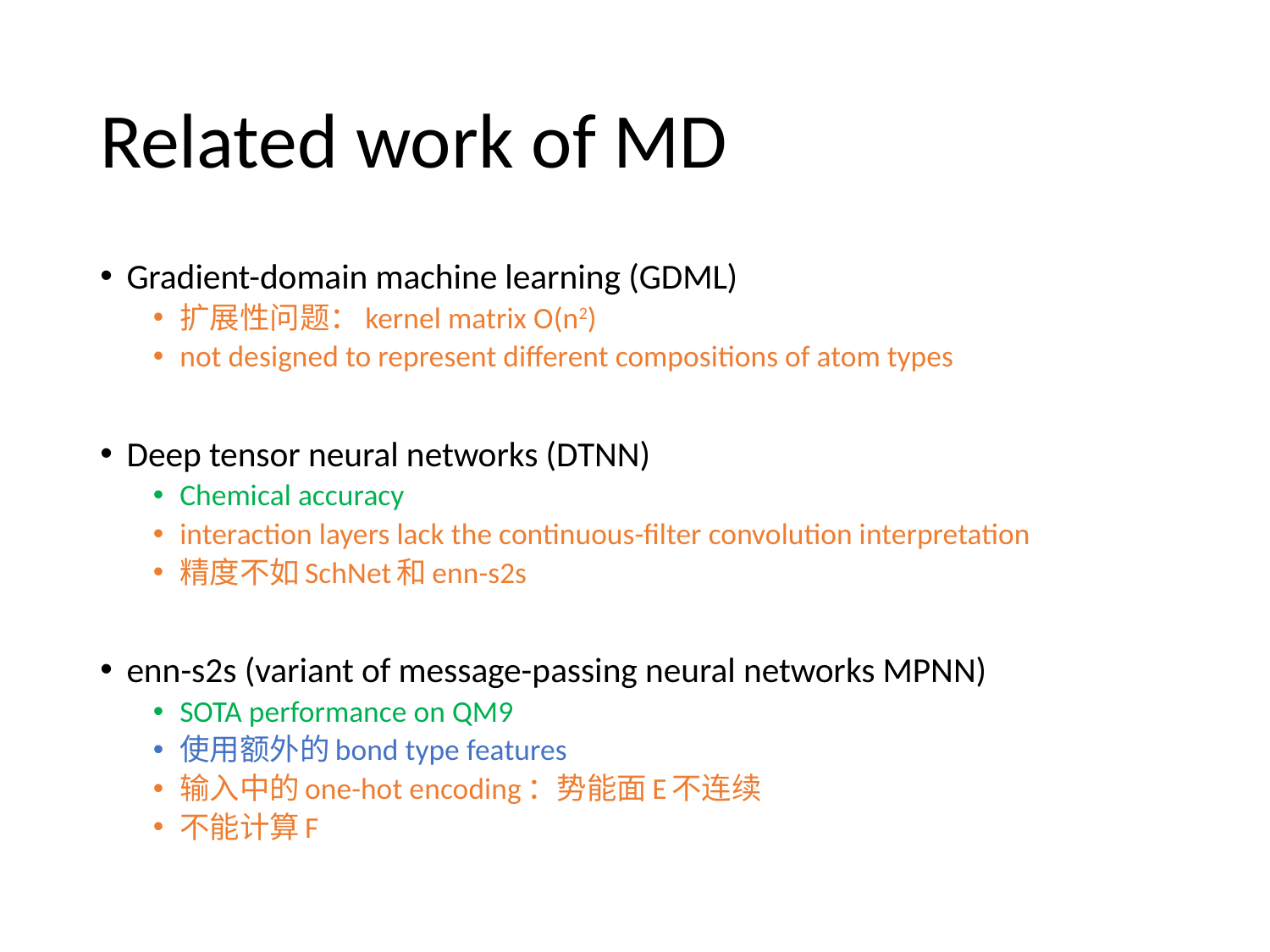

# Related work of MD
Gradient-domain machine learning (GDML)
扩展性问题：kernel matrix O(n2)
not designed to represent different compositions of atom types

Deep tensor neural networks (DTNN)
Chemical accuracy
interaction layers lack the continuous-filter convolution interpretation
精度不如SchNet和enn-s2s

enn-s2s (variant of message-passing neural networks MPNN)
SOTA performance on QM9
使用额外的bond type features
输入中的one-hot encoding：势能面E不连续
不能计算F